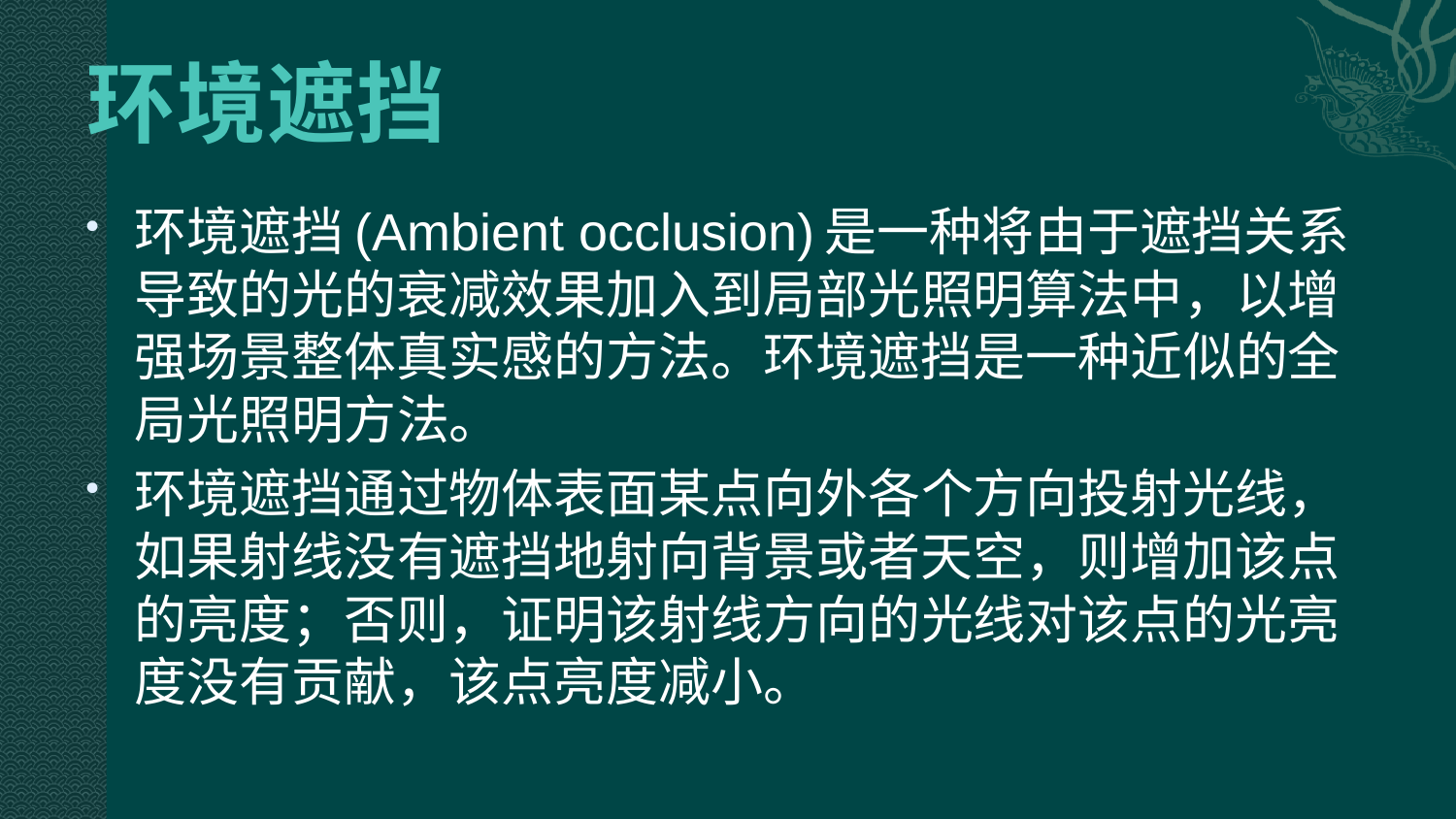

# 环境遮挡
环境遮挡(Ambient occlusion)是一种将由于遮挡关系导致的光的衰减效果加入到局部光照明算法中，以增强场景整体真实感的方法。环境遮挡是一种近似的全局光照明方法。
环境遮挡通过物体表面某点向外各个方向投射光线，如果射线没有遮挡地射向背景或者天空，则增加该点的亮度；否则，证明该射线方向的光线对该点的光亮度没有贡献，该点亮度减小。